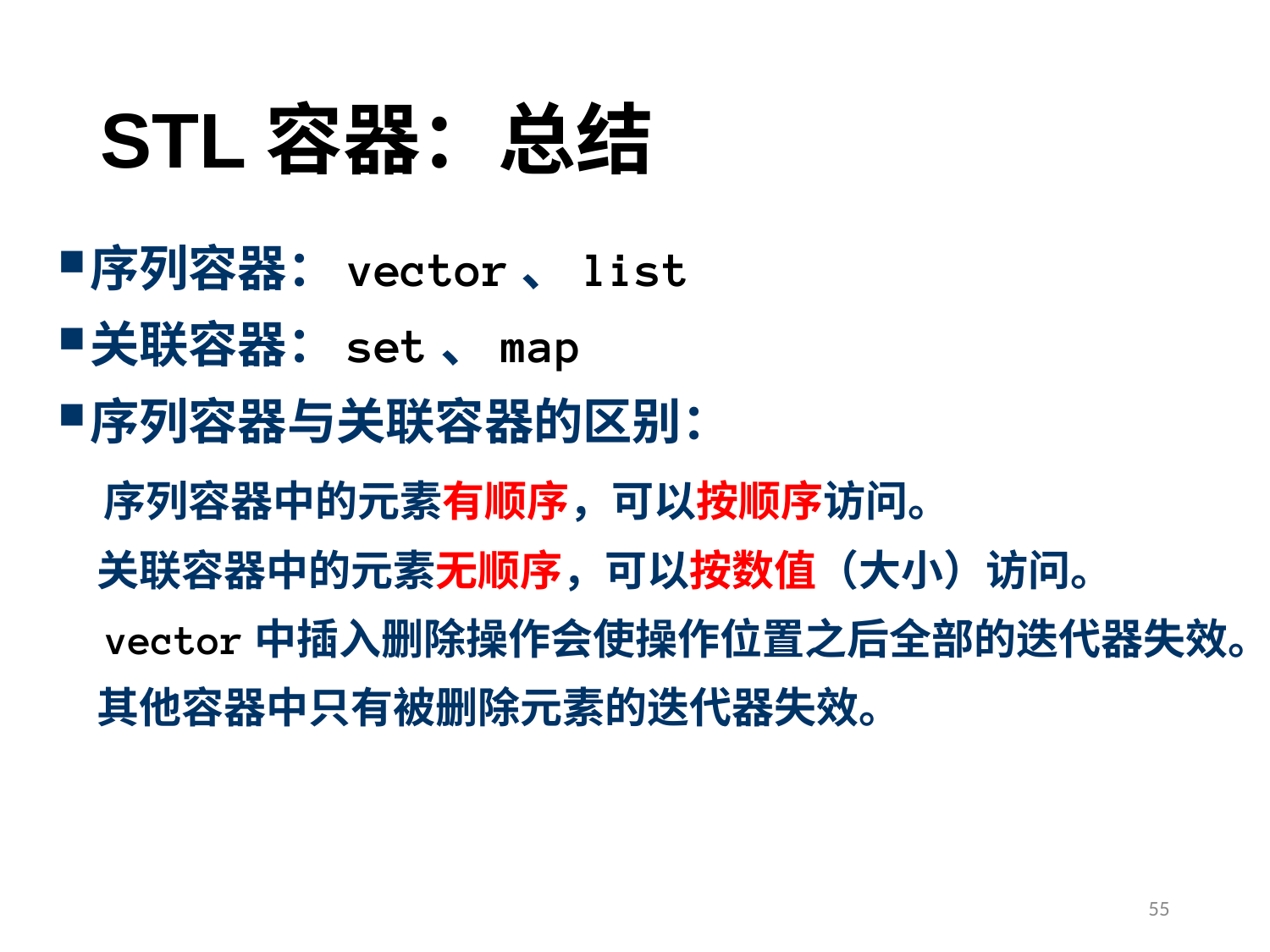

# STL容器：总结
序列容器：vector、list
关联容器：set、map
序列容器与关联容器的区别：
   序列容器中的元素有顺序，可以按顺序访问。
   关联容器中的元素无顺序，可以按数值（大小）访问。
    vector中插入删除操作会使操作位置之后全部的迭代器失效。
   其他容器中只有被删除元素的迭代器失效。
55